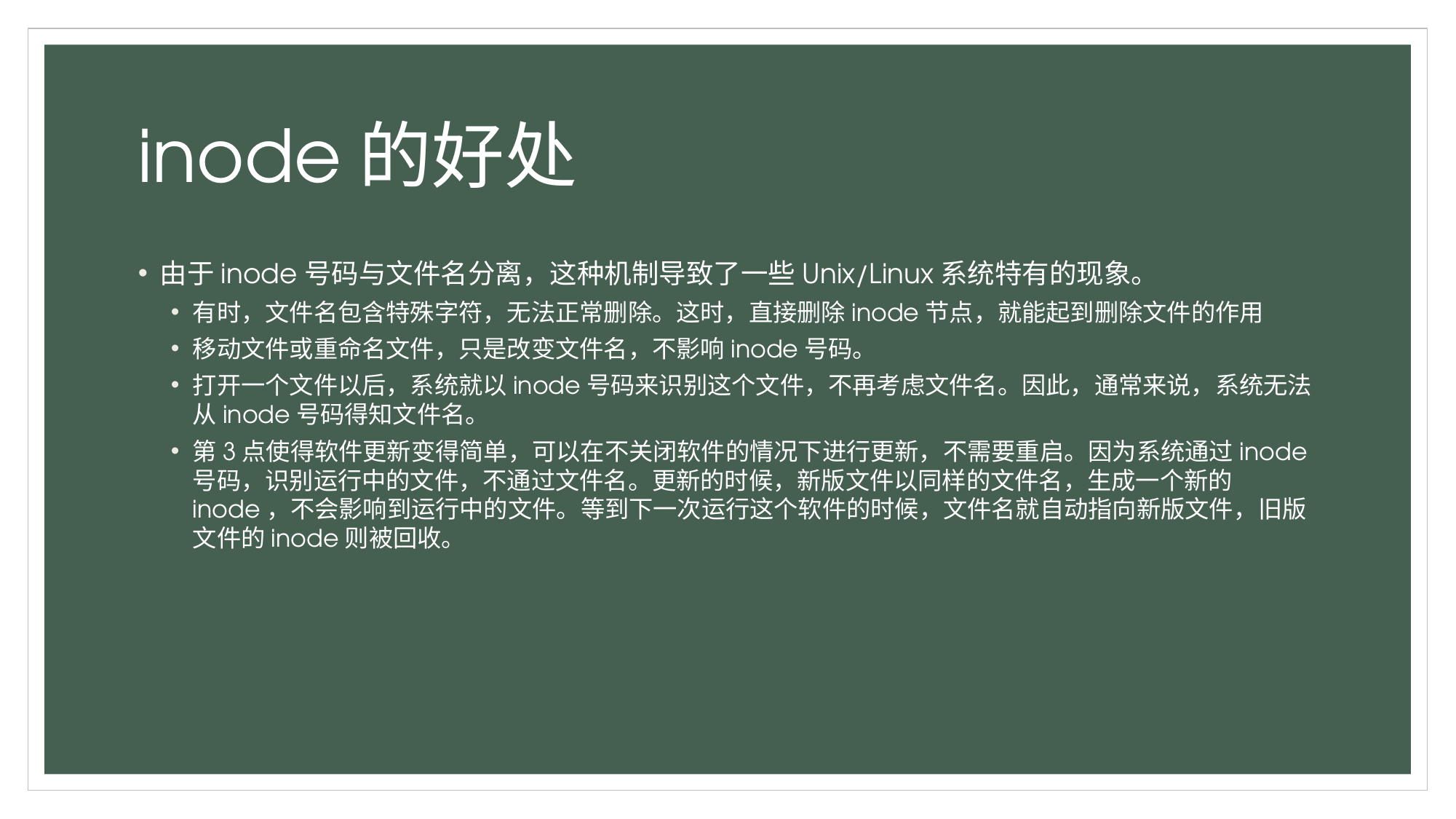

# inode的好处
由于inode号码与文件名分离，这种机制导致了一些Unix/Linux系统特有的现象。
有时，文件名包含特殊字符，无法正常删除。这时，直接删除inode节点，就能起到删除文件的作用
移动文件或重命名文件，只是改变文件名，不影响inode号码。
打开一个文件以后，系统就以inode号码来识别这个文件，不再考虑文件名。因此，通常来说，系统无法从inode号码得知文件名。
第3点使得软件更新变得简单，可以在不关闭软件的情况下进行更新，不需要重启。因为系统通过inode号码，识别运行中的文件，不通过文件名。更新的时候，新版文件以同样的文件名，生成一个新的inode，不会影响到运行中的文件。等到下一次运行这个软件的时候，文件名就自动指向新版文件，旧版文件的inode则被回收。